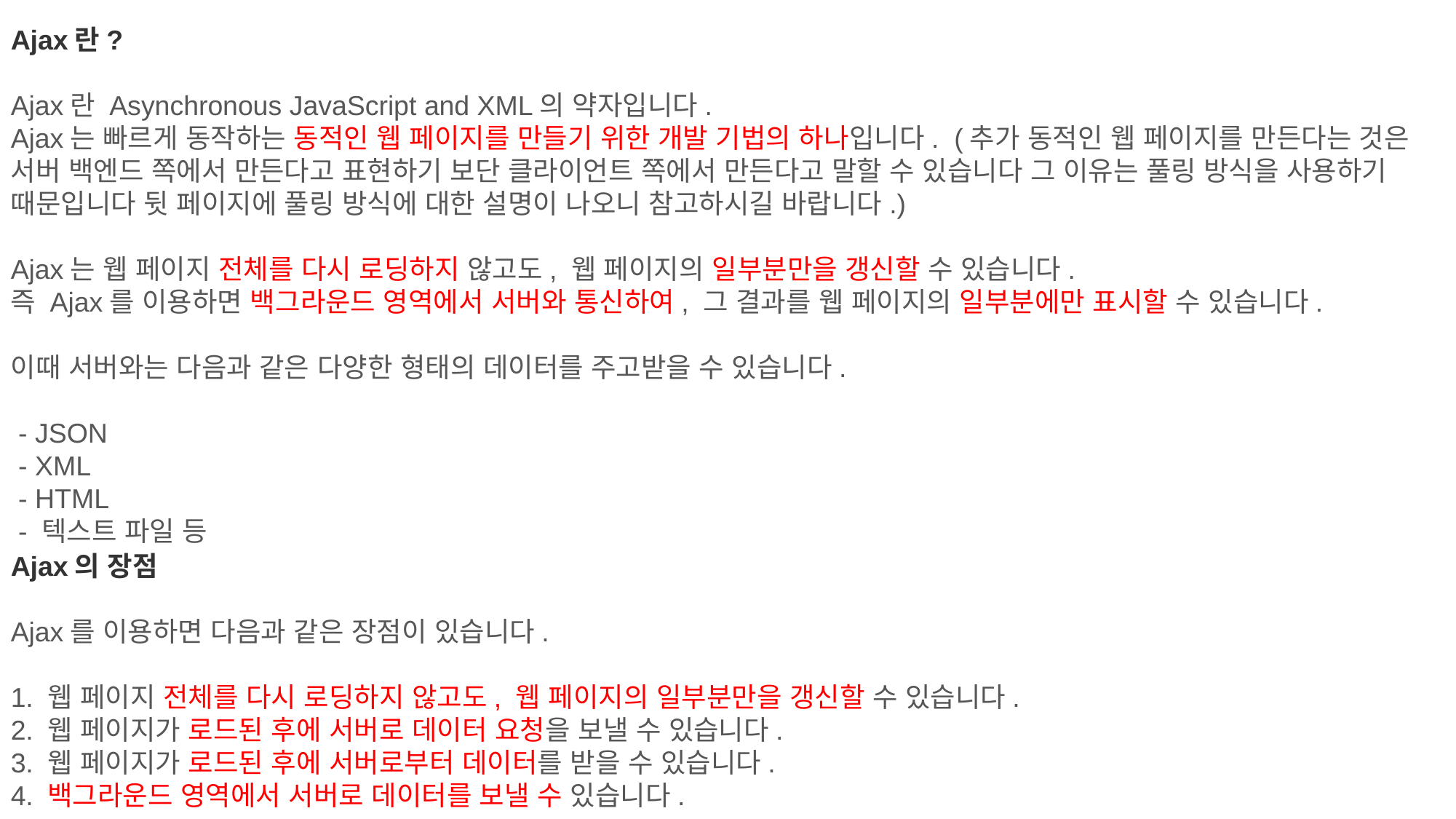

Ajax란?

Ajax란 Asynchronous JavaScript and XML의 약자입니다.
Ajax는 빠르게 동작하는 동적인 웹 페이지를 만들기 위한 개발 기법의 하나입니다.  (추가 동적인 웹 페이지를 만든다는 것은 서버 백엔드 쪽에서 만든다고 표현하기 보단 클라이언트 쪽에서 만든다고 말할 수 있습니다 그 이유는 풀링 방식을 사용하기 때문입니다 뒷 페이지에 풀링 방식에 대한 설명이 나오니 참고하시길 바랍니다.)

Ajax는 웹 페이지 전체를 다시 로딩하지 않고도, 웹 페이지의 일부분만을 갱신할 수 있습니다.
즉 Ajax를 이용하면 백그라운드 영역에서 서버와 통신하여, 그 결과를 웹 페이지의 일부분에만 표시할 수 있습니다.

이때 서버와는 다음과 같은 다양한 형태의 데이터를 주고받을 수 있습니다.

 - JSON
 - XML
 - HTML
 - 텍스트 파일 등
Ajax의 장점

Ajax를 이용하면 다음과 같은 장점이 있습니다.

1. 웹 페이지 전체를 다시 로딩하지 않고도, 웹 페이지의 일부분만을 갱신할 수 있습니다.
2. 웹 페이지가 로드된 후에 서버로 데이터 요청을 보낼 수 있습니다.
3. 웹 페이지가 로드된 후에 서버로부터 데이터를 받을 수 있습니다.
4. 백그라운드 영역에서 서버로 데이터를 보낼 수 있습니다.